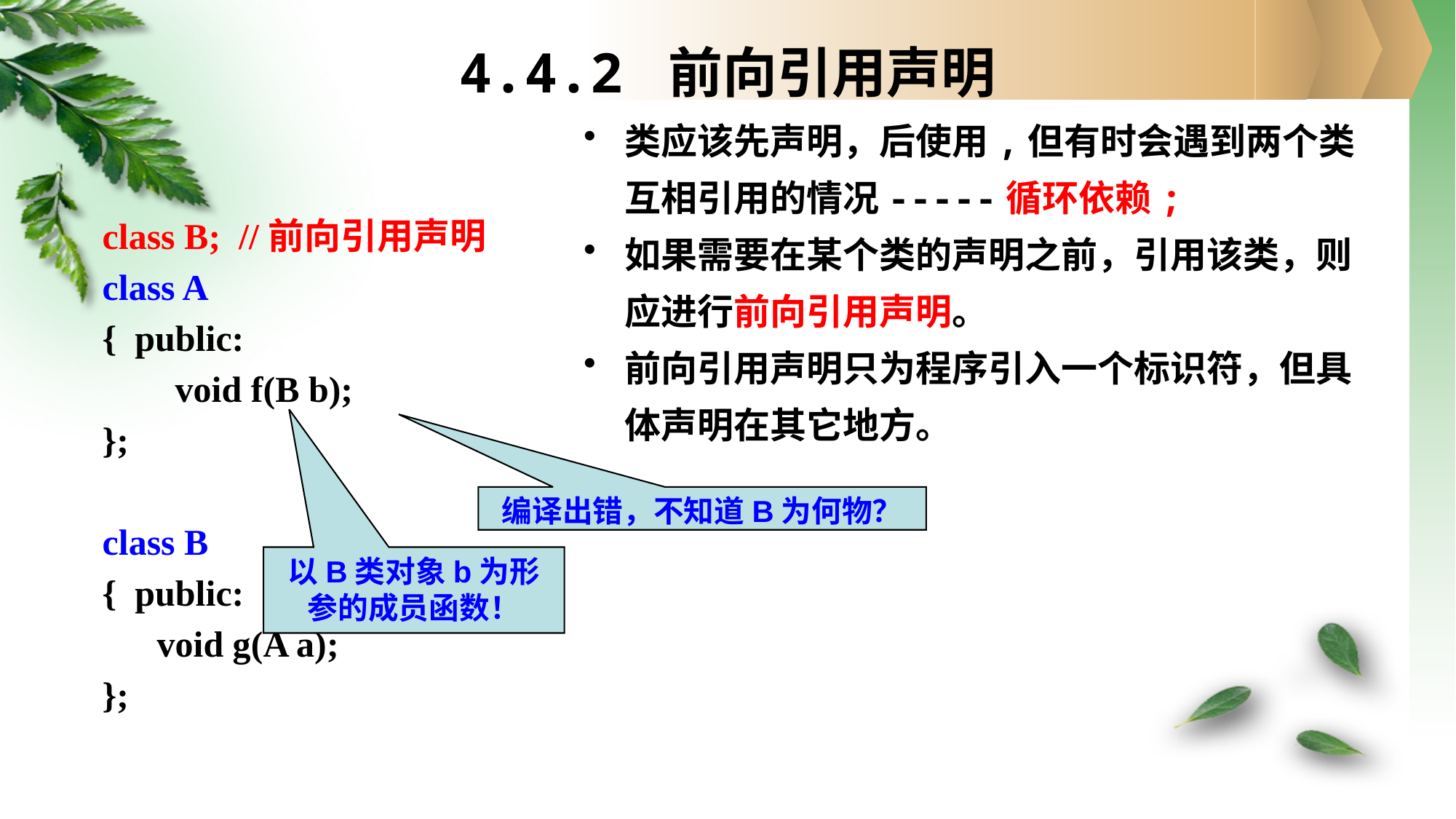

# 4.4.2 前向引用声明
类应该先声明，后使用,但有时会遇到两个类互相引用的情况-----循环依赖;
如果需要在某个类的声明之前，引用该类，则应进行前向引用声明。
前向引用声明只为程序引入一个标识符，但具体声明在其它地方。
class B;  //前向引用声明
class A
{  public:
        void f(B b);
};

class B
{  public:
      void g(A a);
};
编译出错，不知道B为何物？
以B类对象b为形参的成员函数！